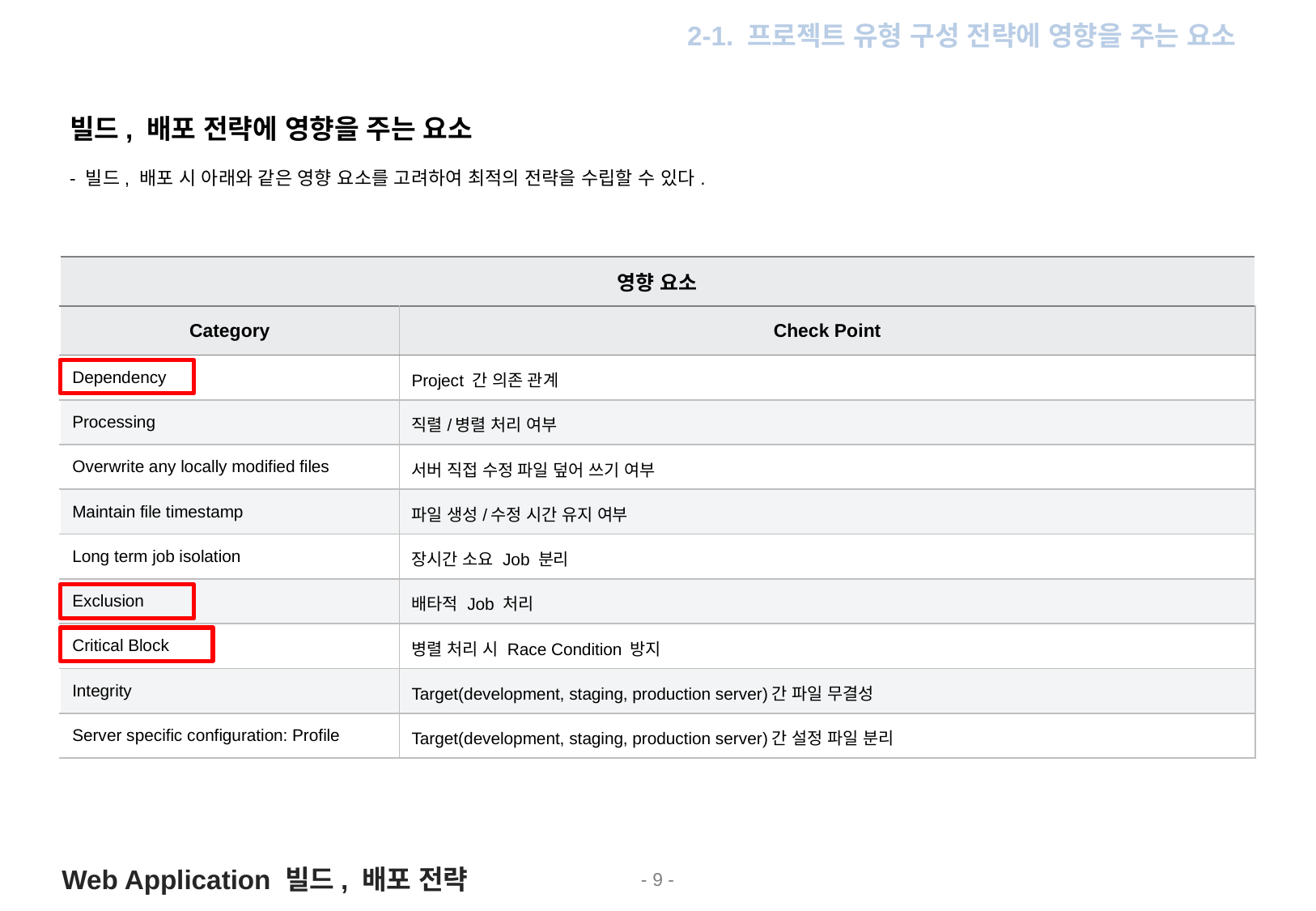

2. Check Point
2-1. 프로젝트 유형 구성 전략에 영향을 주는 요소
빌드, 배포 전략에 영향을 주는 요소

- 빌드, 배포 시 아래와 같은 영향 요소를 고려하여 최적의 전략을 수립할 수 있다.
| 영향 요소 |  |
| --- | --- |
| Category | Check Point |
| Dependency | Project 간 의존 관계 |
| Processing | 직렬/병렬 처리 여부 |
| Overwrite any locally modified files | 서버 직접 수정 파일 덮어 쓰기 여부 |
| Maintain file timestamp | 파일 생성/수정 시간 유지 여부 |
| Long term job isolation | 장시간 소요 Job 분리 |
| Exclusion | 배타적 Job 처리 |
| Critical Block | 병렬 처리 시 Race Condition 방지 |
| Integrity | Target(development, staging, production server)간 파일 무결성 |
| Server specific configuration: Profile | Target(development, staging, production server)간 설정 파일 분리 |